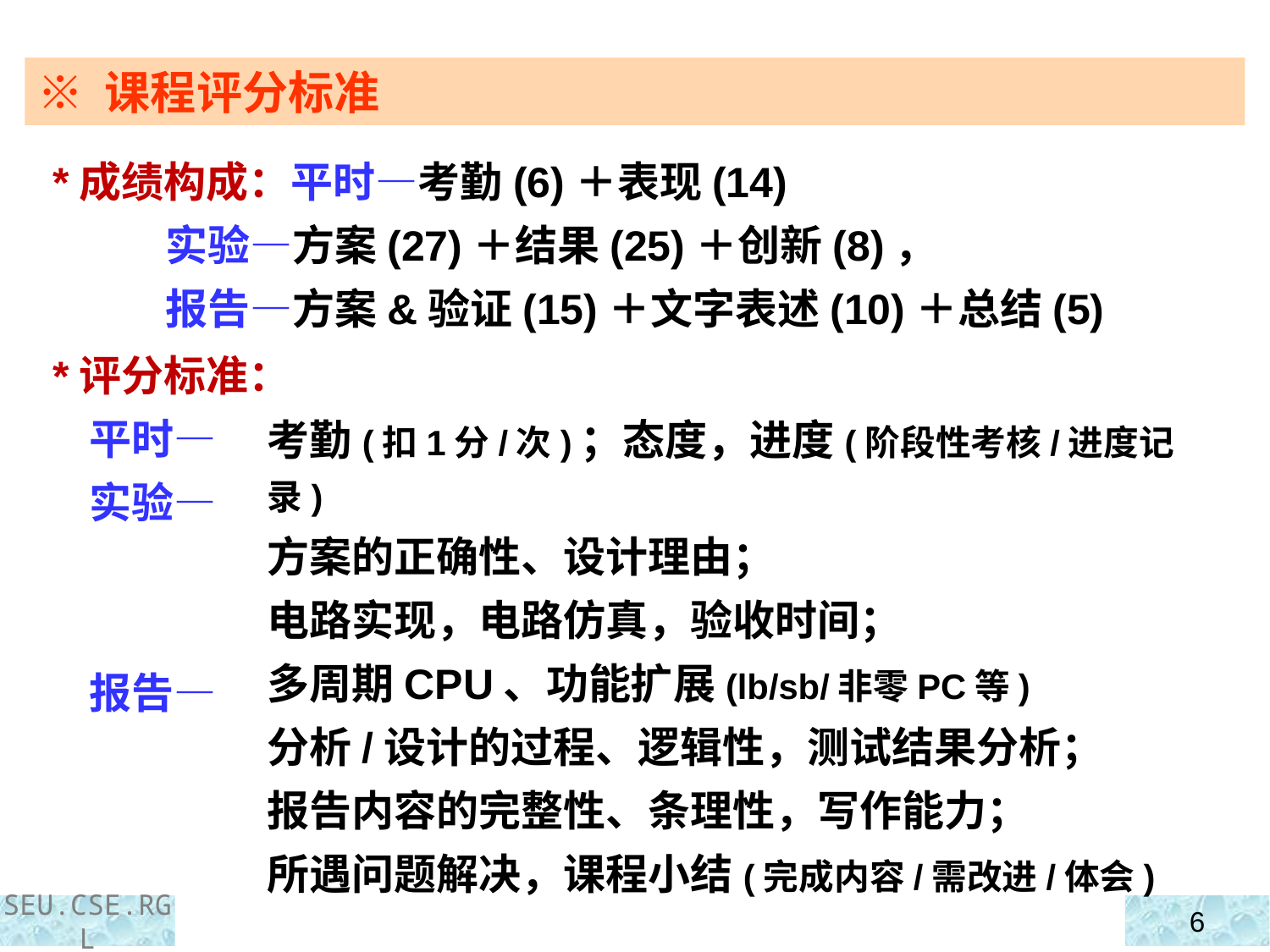

※ 课程评分标准
 *成绩构成：平时—考勤(6)＋表现(14)
            实验—方案(27)＋结果(25)＋创新(8)，
            报告—方案&验证(15)＋文字表述(10)＋总结(5)
 *评分标准：
    平时—
    实验—

    报告—
考勤(扣1分/次)；态度，进度(阶段性考核/进度记录)
方案的正确性、设计理由；
电路实现，电路仿真，验收时间；
多周期CPU、功能扩展(lb/sb/非零PC等)
分析/设计的过程、逻辑性，测试结果分析；
报告内容的完整性、条理性，写作能力；
所遇问题解决，课程小结(完成内容/需改进/体会)
SEU.CSE.RGL
6